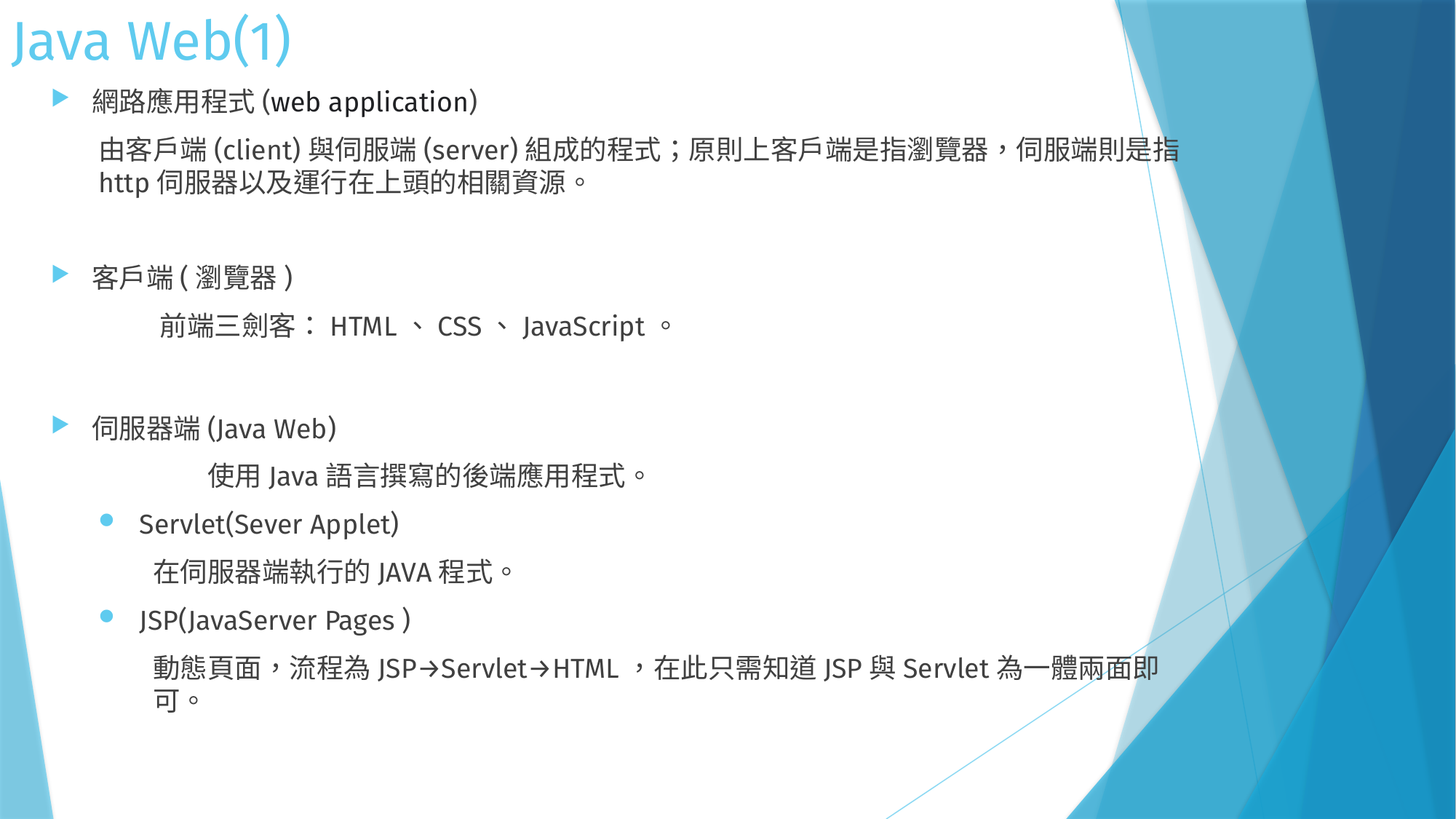

# Java Web(1)
網路應用程式(web application)
由客戶端(client)與伺服端(server)組成的程式；原則上客戶端是指瀏覽器，伺服端則是指http伺服器以及運行在上頭的相關資源。

客戶端(瀏覽器)
	前端三劍客：HTML、CSS、JavaScript。

伺服器端(Java Web)
	使用Java語言撰寫的後端應用程式。
Servlet(Sever Applet)
在伺服器端執行的JAVA程式。
JSP(JavaServer Pages )
動態頁面，流程為JSP→Servlet→HTML，在此只需知道JSP與Servlet為一體兩面即可。